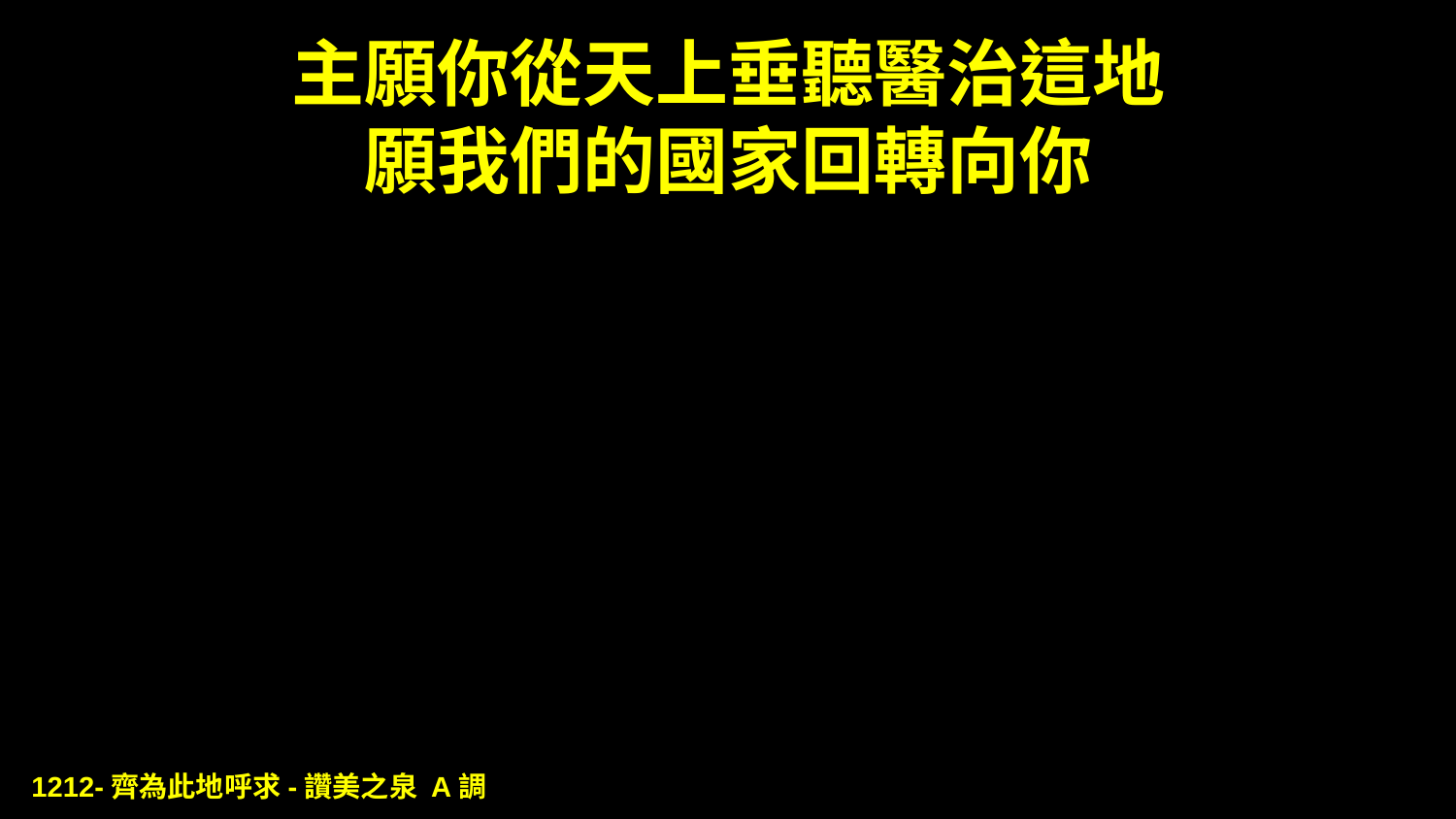

# 主願你從天上垂聽醫治這地 願我們的國家回轉向你
1212-齊為此地呼求-讚美之泉 A調